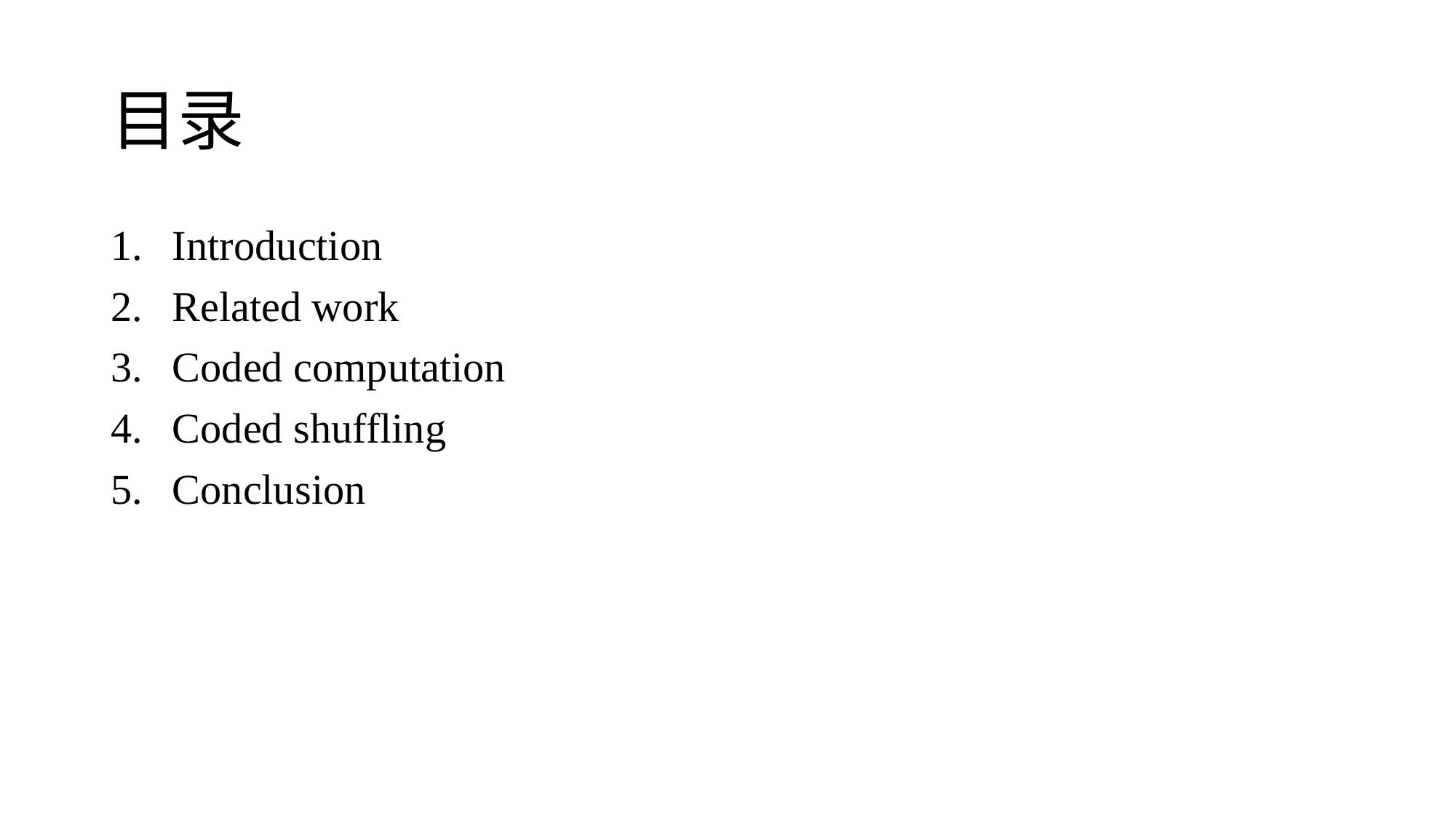

# 目录
Introduction
Related work
Coded computation
Coded shuffling
Conclusion